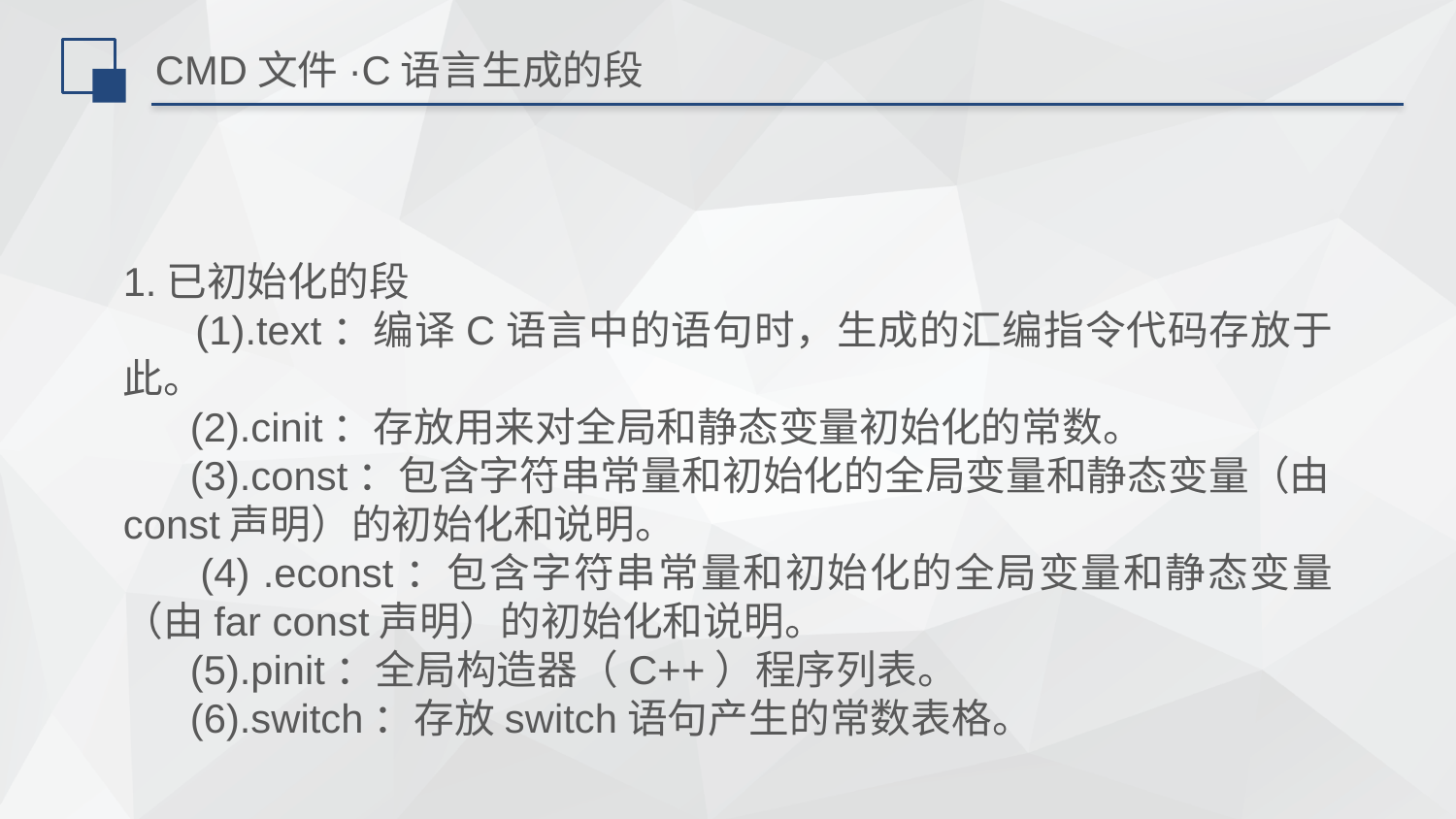

# CMD文件·C语言生成的段
1.已初始化的段
      (1).text：编译C语言中的语句时，生成的汇编指令代码存放于此。
      (2).cinit：存放用来对全局和静态变量初始化的常数。
      (3).const：包含字符串常量和初始化的全局变量和静态变量（由const声明）的初始化和说明。
      (4) .econst：包含字符串常量和初始化的全局变量和静态变量（由far const声明）的初始化和说明。
      (5).pinit：全局构造器（C++）程序列表。
      (6).switch：存放switch语句产生的常数表格。